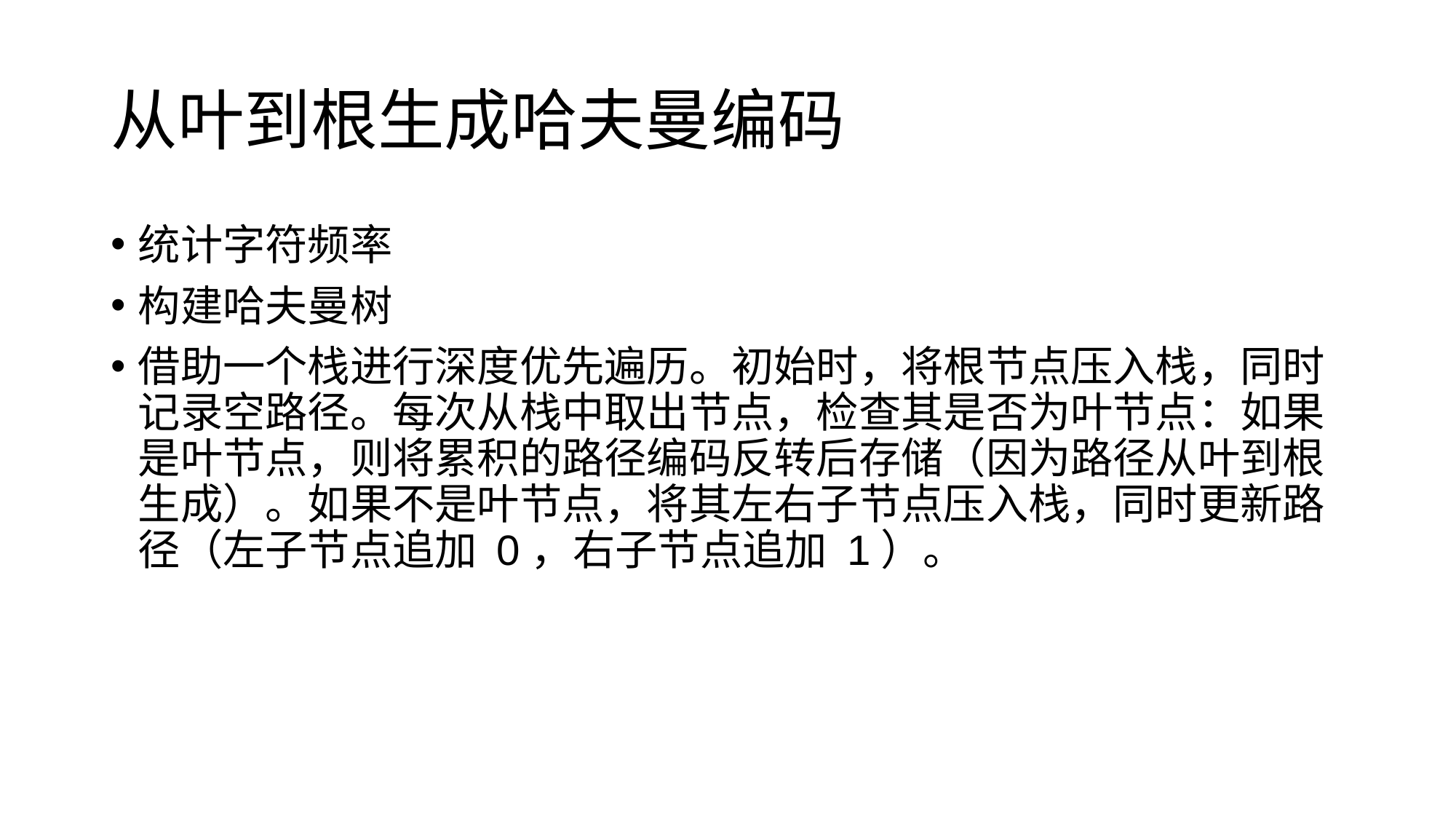

# 从叶到根生成哈夫曼编码
统计字符频率
构建哈夫曼树
借助一个栈进行深度优先遍历。初始时，将根节点压入栈，同时记录空路径。每次从栈中取出节点，检查其是否为叶节点：如果是叶节点，则将累积的路径编码反转后存储（因为路径从叶到根生成）。如果不是叶节点，将其左右子节点压入栈，同时更新路径（左子节点追加 0，右子节点追加 1）。